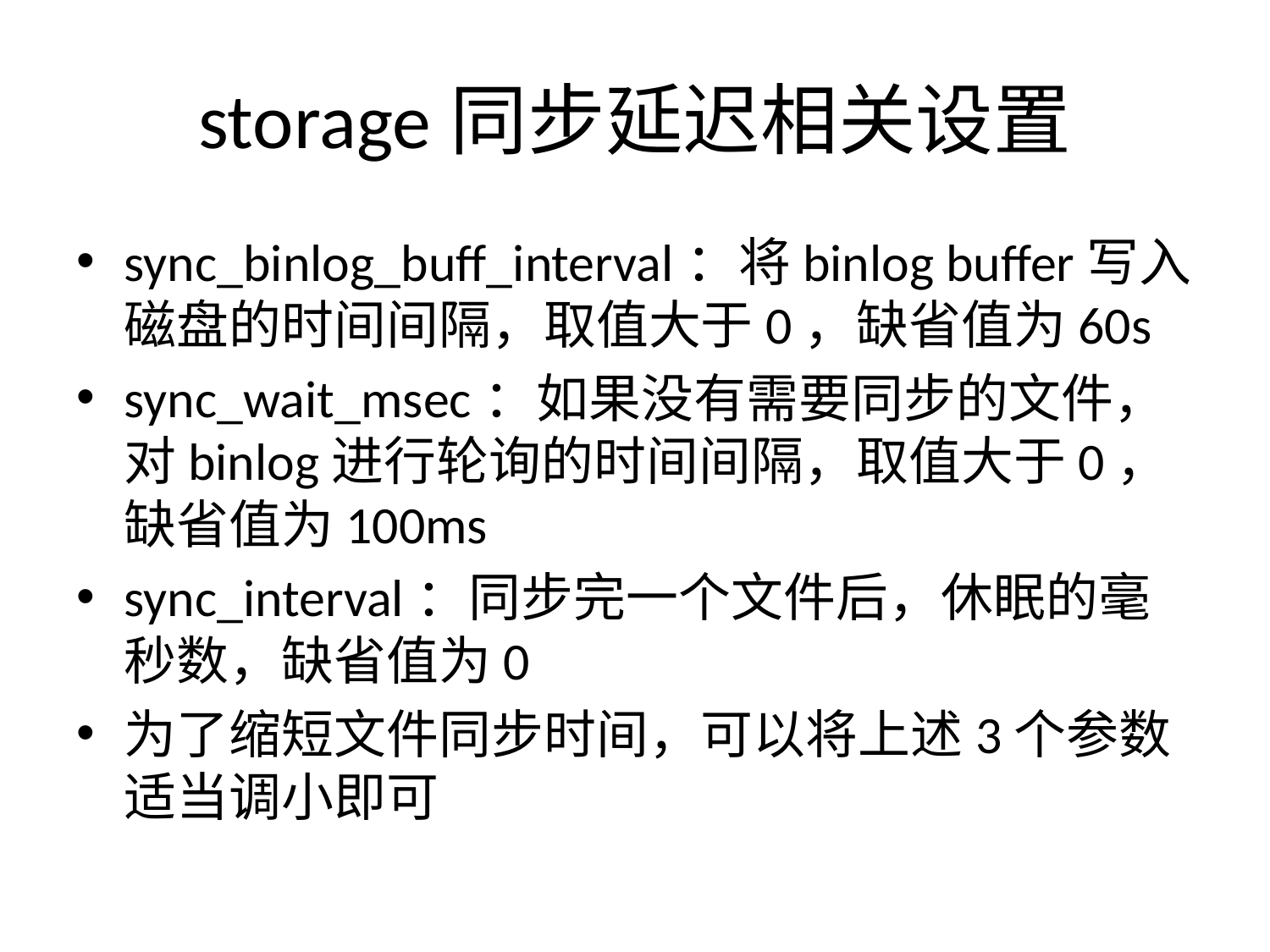

# storage同步延迟相关设置
sync_binlog_buff_interval：将binlog buffer写入磁盘的时间间隔，取值大于0，缺省值为60s
sync_wait_msec：如果没有需要同步的文件，对binlog进行轮询的时间间隔，取值大于0，缺省值为100ms
sync_interval：同步完一个文件后，休眠的毫秒数，缺省值为0
为了缩短文件同步时间，可以将上述3个参数适当调小即可